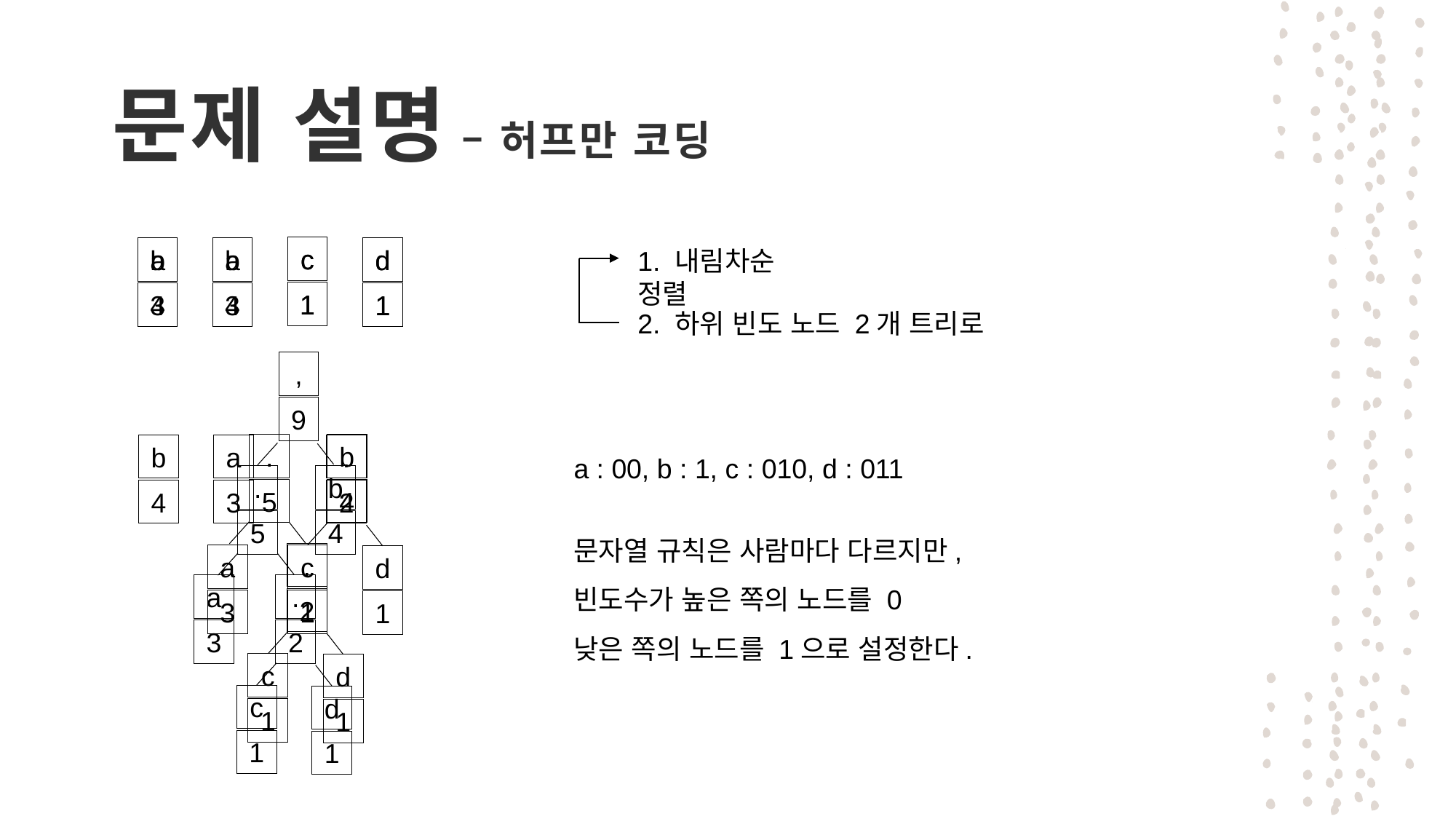

# 문제 설명 – 허프만 코딩
c
1
a
3
b
4
d
1
c
1
b
4
a
3
d
1
1. 내림차순 정렬
2. 하위 빈도 노드 2개 트리로
,
9
.
5
a
3
.
2
c
d
1
1
b
4
a : 00, b : 1, c : 010, d : 011

문자열 규칙은 사람마다 다르지만,
빈도수가 높은 쪽의 노드를 0
낮은 쪽의 노드를 1으로 설정한다.
.
b
5
4
.
a
2
3
c
d
1
1
b
4
a
3
.
2
c
d
1
1